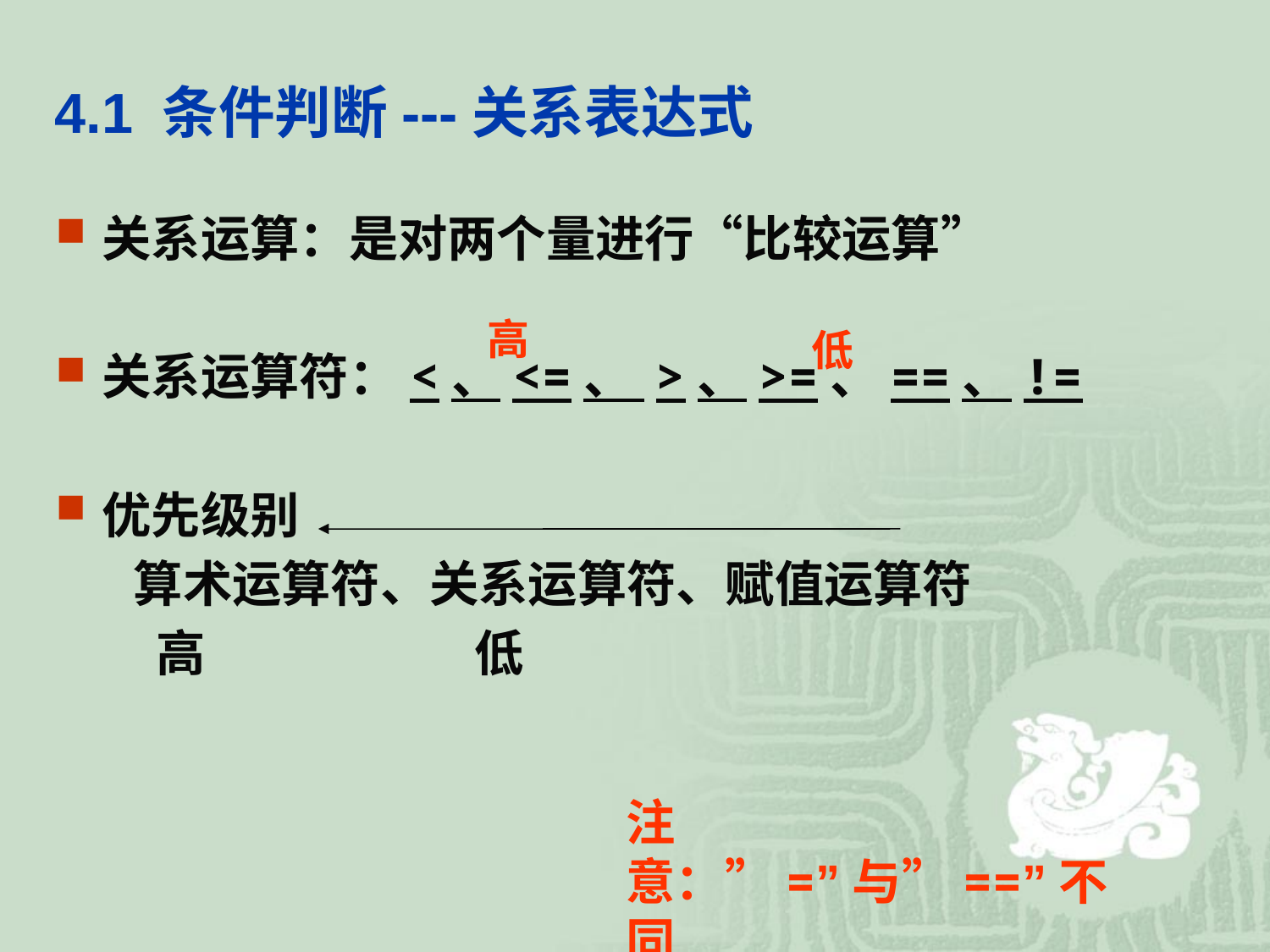

# 4.1 条件判断---关系表达式
关系运算：是对两个量进行“比较运算”

关系运算符：<、<=、 >、>=、==、!=

优先级别
      算术运算符、关系运算符、赋值运算符
        高                        低
高
低

注意：”=”与”==”不同